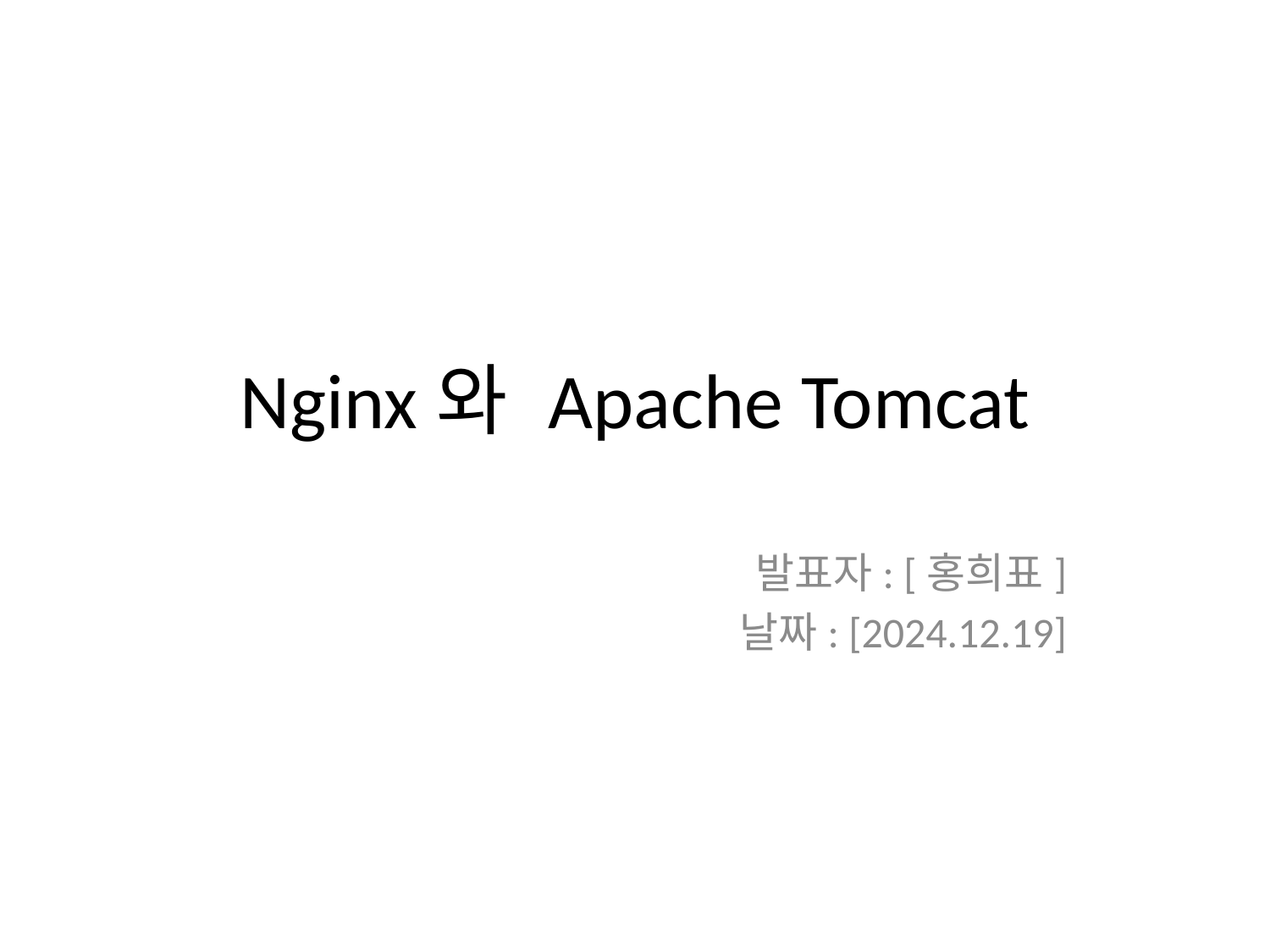

# Nginx와 Apache Tomcat
발표자: [홍희표]
날짜: [2024.12.19]